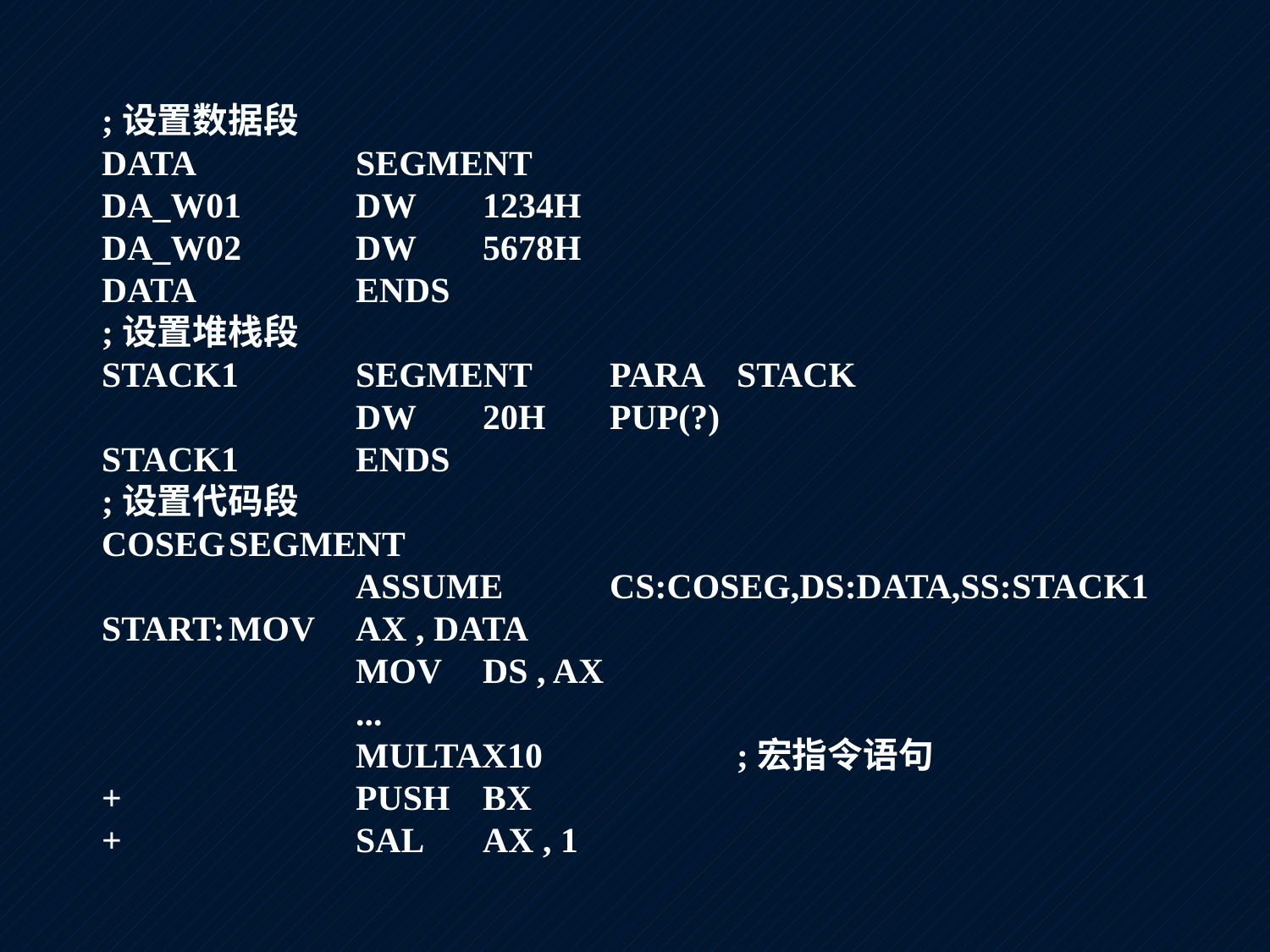

;设置数据段
DATA		SEGMENT
DA_W01	DW	1234H
DA_W02	DW	5678H
DATA		ENDS
;设置堆栈段
STACK1	SEGMENT	PARA	STACK
		DW	20H	PUP(?)
STACK1	ENDS
;设置代码段
COSEG	SEGMENT
		ASSUME	CS:COSEG,DS:DATA,SS:STACK1
START:	MOV	AX , DATA
		MOV	DS , AX
		...
		MULTAX10		;宏指令语句
+		PUSH	BX
+		SAL	AX , 1